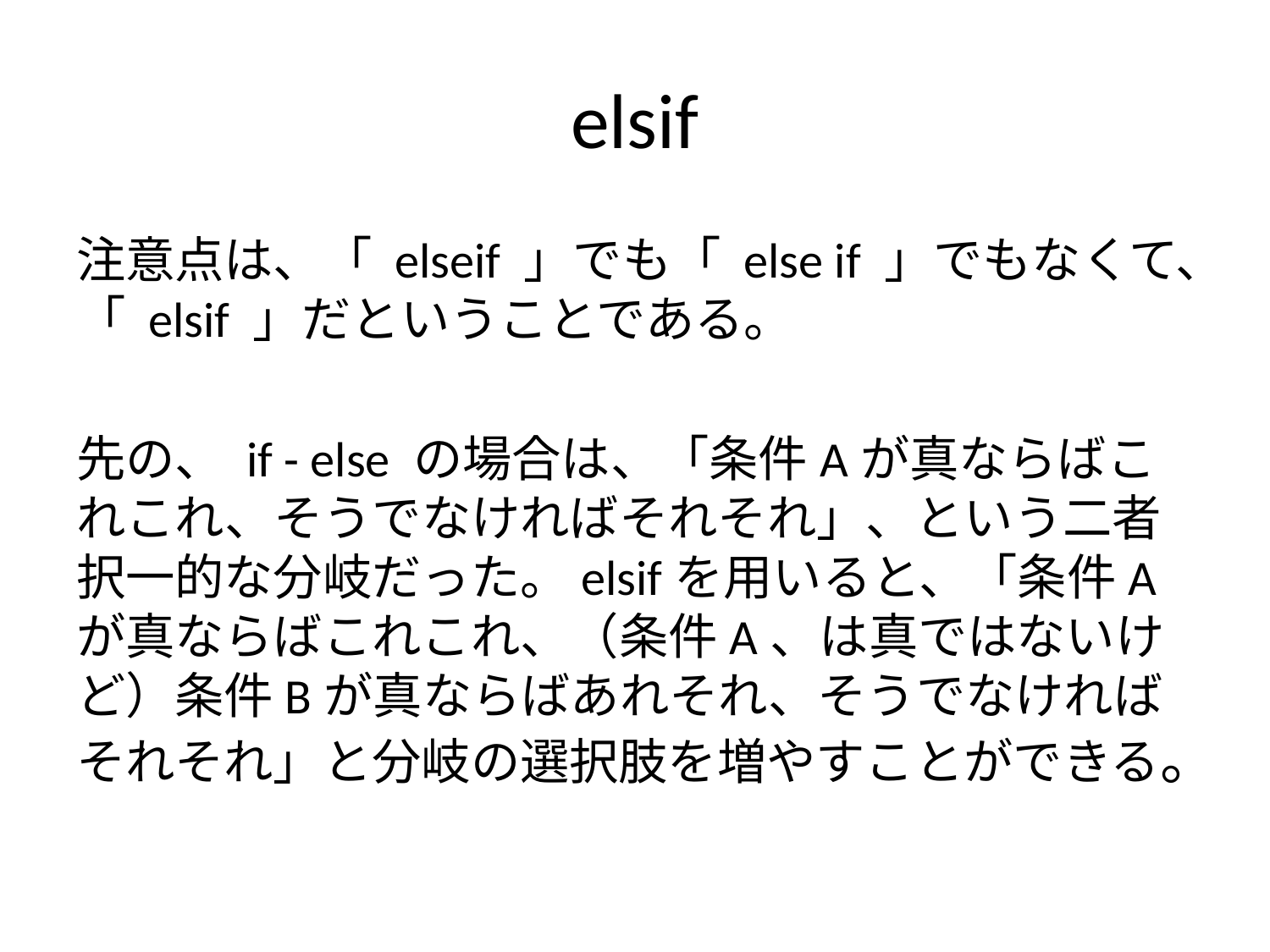

# elsif
注意点は、「 elseif 」でも「 else if 」でもなくて、「 elsif 」だということである。

先の、 if - else の場合は、「条件Aが真ならばこれこれ、そうでなければそれそれ」、という二者択一的な分岐だった。elsifを用いると、「条件Aが真ならばこれこれ、（条件A、は真ではないけど）条件Bが真ならばあれそれ、そうでなければそれそれ」と分岐の選択肢を増やすことができる。